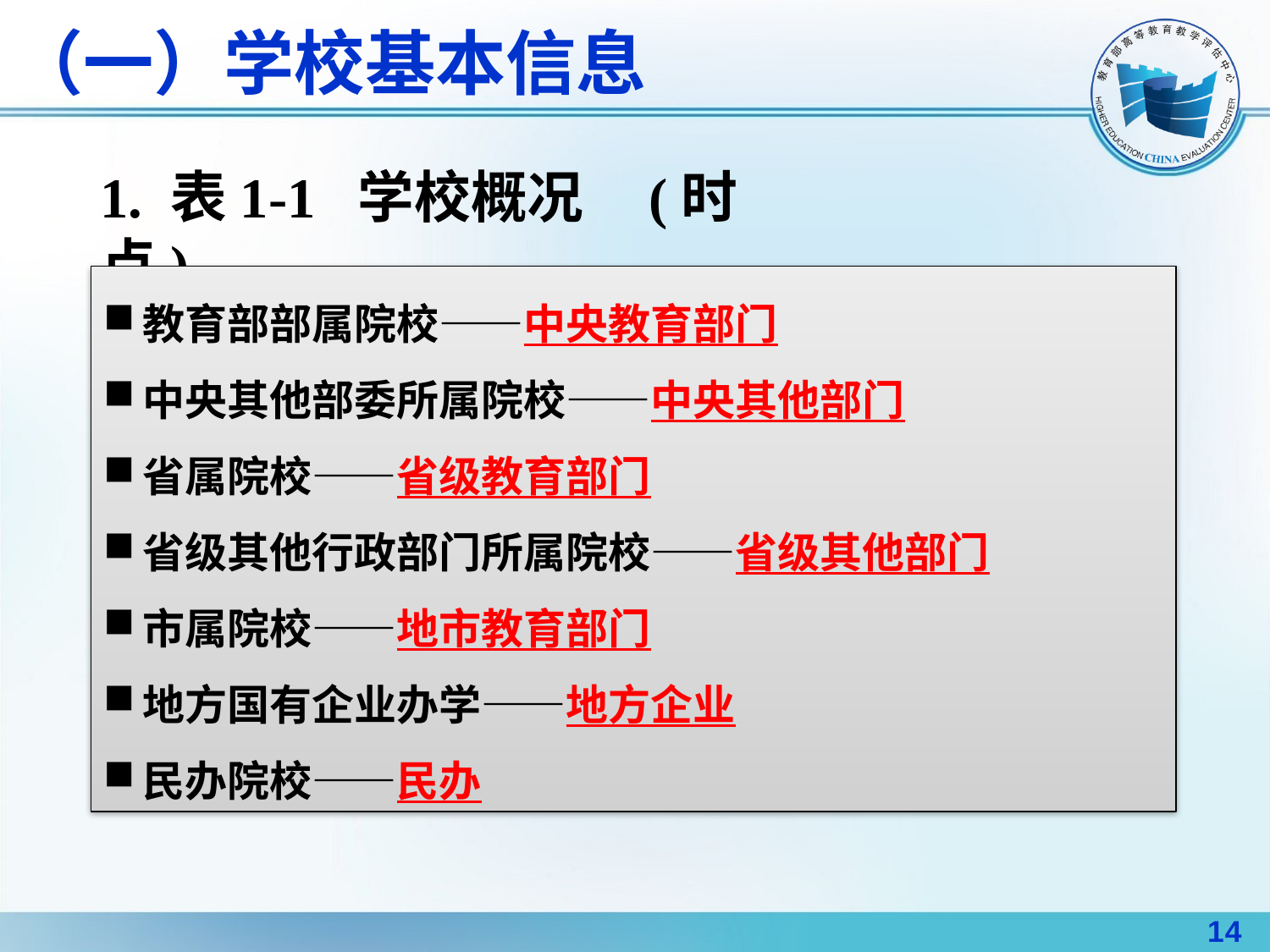

（一）学校基本信息
1. 表1-1  学校概况    (时点)
教育部部属院校——中央教育部门
中央其他部委所属院校——中央其他部门
省属院校——省级教育部门
省级其他行政部门所属院校——省级其他部门
市属院校——地市教育部门
地方国有企业办学——地方企业
民办院校——民办
“6.举办者”：填报以下选项之一——中央教育部门、中央其他部委、省级教育部门、省级其他部门、地市教育部门、地方企业、民办。

“7.主管部门”： 填报以下选项之一——教育部、其他部委、省市（自治区）教育厅（委）。

“10.开办本科教育时间”：学校举办本科教育的时间，即教育部正式发文确定学校举办本科教育的时间。